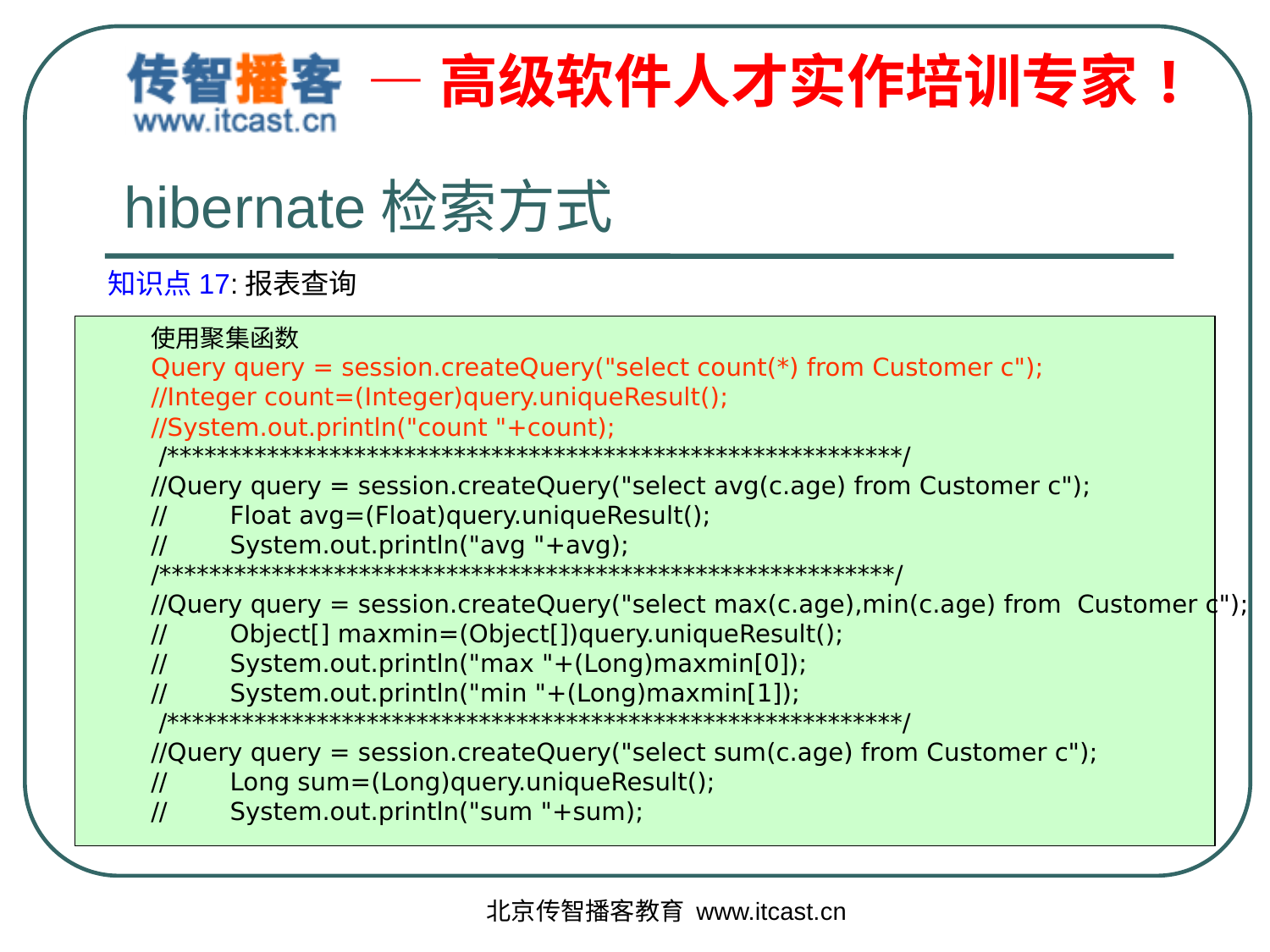

# hibernate检索方式
知识点17:报表查询
使用聚集函数
Query query = session.createQuery("select count(*) from Customer c");
//Integer count=(Integer)query.uniqueResult();
//System.out.println("count "+count);
 /***********************************************************/
//Query query = session.createQuery("select avg(c.age) from Customer c");
//        Float avg=(Float)query.uniqueResult();
//        System.out.println("avg "+avg);
/***********************************************************/
//Query query = session.createQuery("select max(c.age),min(c.age) from  Customer c");
//        Object[] maxmin=(Object[])query.uniqueResult();
//        System.out.println("max "+(Long)maxmin[0]);
//        System.out.println("min "+(Long)maxmin[1]);
 /***********************************************************/
//Query query = session.createQuery("select sum(c.age) from Customer c");
//        Long sum=(Long)query.uniqueResult();
//        System.out.println("sum "+sum);
北京传智播客教育 www.itcast.cn